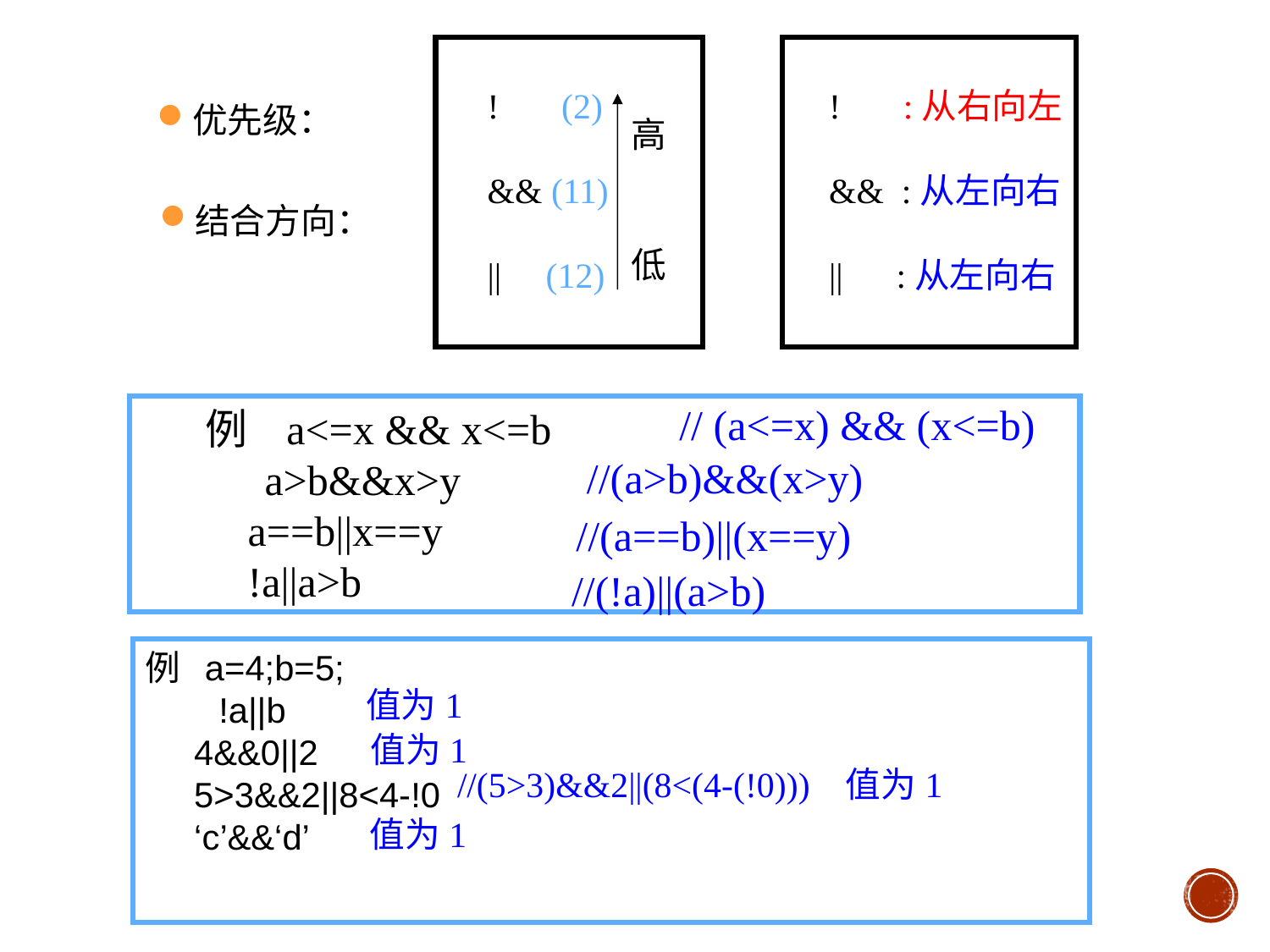

!       (2)

&& (11)

||     (12)

高
低

!       :从右向左

&&  :从左向右

||      :从左向右

优先级：
结合方向：
// (a<=x) && (x<=b)
例   a<=x && x<=b
     a>b&&x>y
          a==b||x==y
          !a||a>b
//(a>b)&&(x>y)
//(a==b)||(x==y)
//(!a)||(a>b)
例  a=4;b=5;
 !a||b
     4&&0||2
     5>3&&2||8<4-!0
     ‘c’&&‘d’
值为1
值为1
//(5>3)&&2||(8<(4-(!0)))   值为1
值为1

48